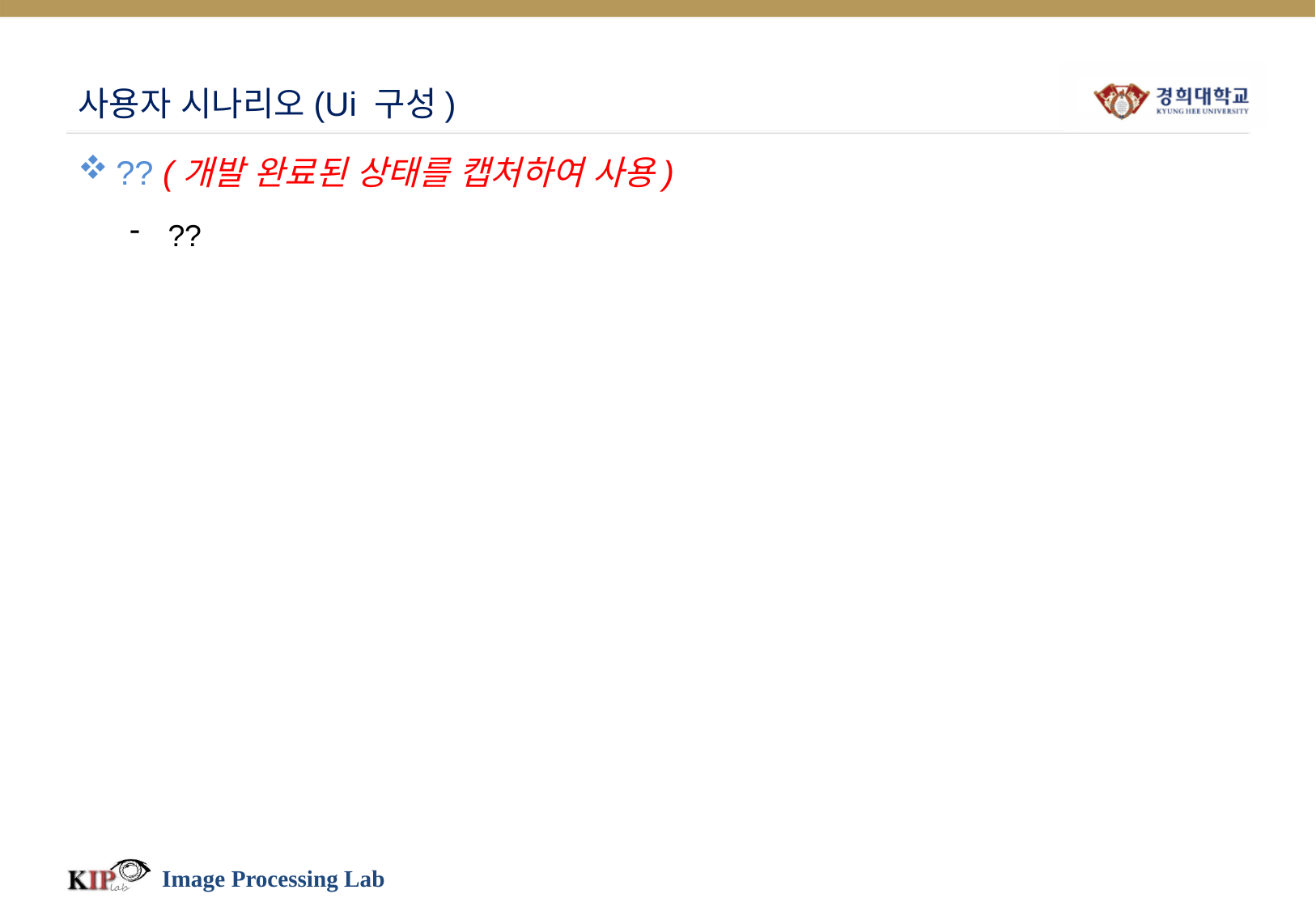

# 사용자 시나리오(Ui 구성)
?? (개발 완료된 상태를 캡처하여 사용)
??
Image Processing Lab